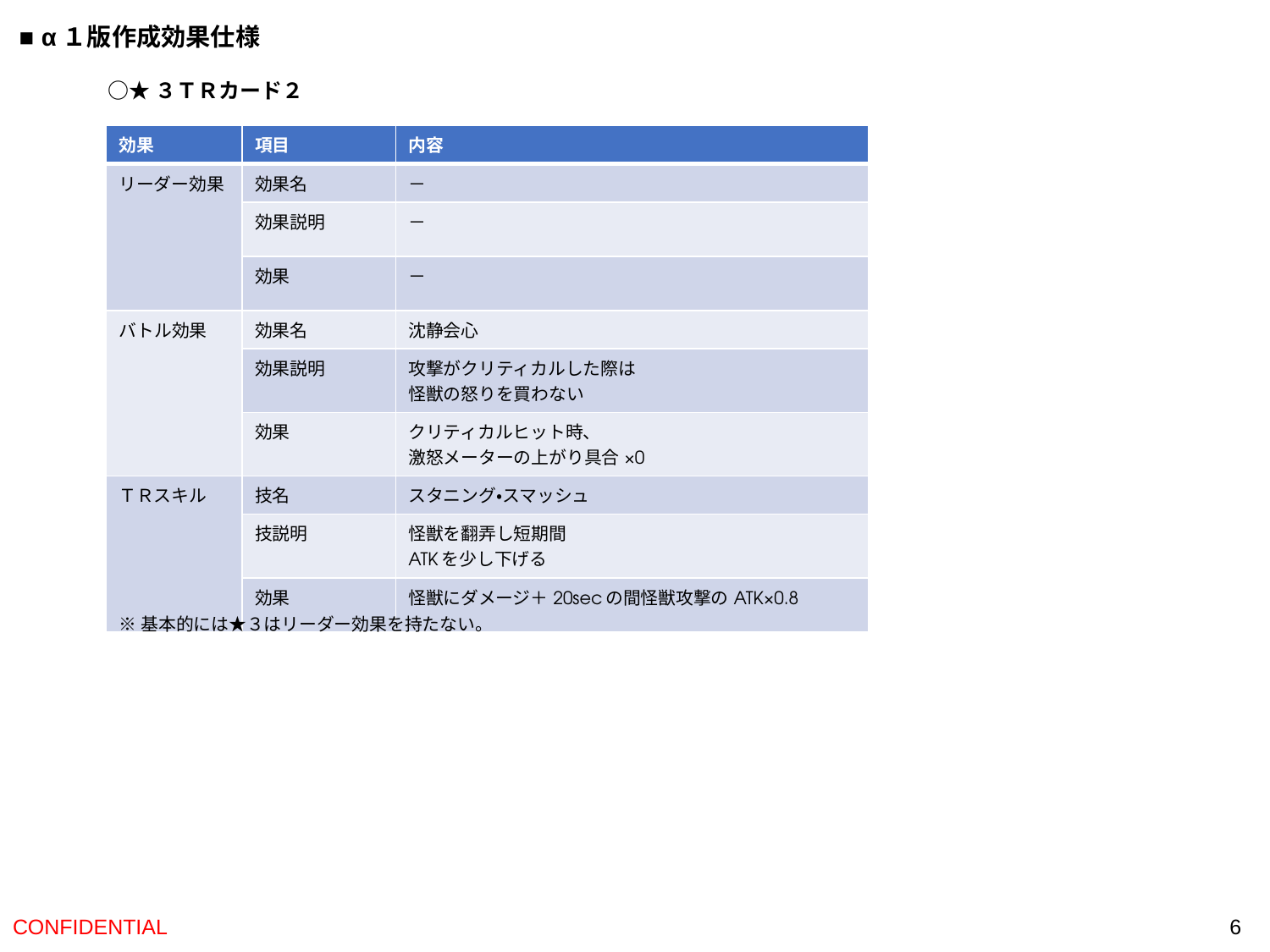

■ α１版作成効果仕様
○★３ＴＲカード２
| 効果 | 項目 | 内容 |
| --- | --- | --- |
| リーダー効果 | 効果名 | － |
|  | 効果説明 | － |
|  | 効果 | － |
| バトル効果 | 効果名 | 沈静会心 |
|  | 効果説明 | 攻撃がクリティカルした際は 怪獣の怒りを買わない |
|  | 効果 | クリティカルヒット時、 激怒メーターの上がり具合×0 |
| ＴＲスキル | 技名 | スタニング・スマッシュ |
|  | 技説明 | 怪獣を翻弄し短期間 ATKを少し下げる |
|  | 効果 | 怪獣にダメージ＋20secの間怪獣攻撃のATK×0.8 |
※基本的には★３はリーダー効果を持たない。
6
CONFIDENTIAL